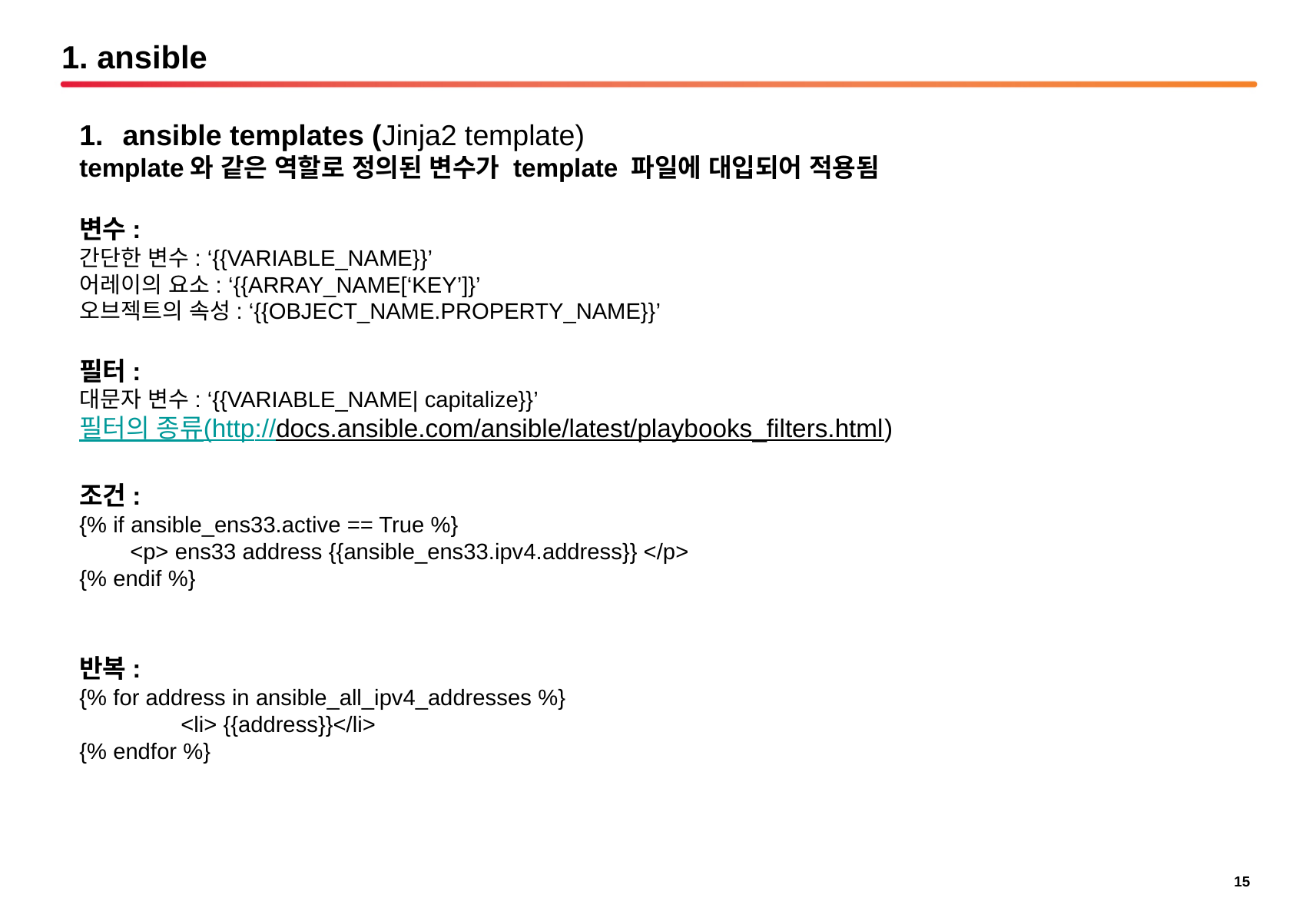

# 1. ansible
ansible templates (Jinja2 template)
template와 같은 역할로 정의된 변수가 template 파일에 대입되어 적용됨

변수:
간단한 변수: ‘{{VARIABLE_NAME}}’
어레이의 요소: ‘{{ARRAY_NAME[‘KEY’]}’
오브젝트의 속성: ‘{{OBJECT_NAME.PROPERTY_NAME}}’

필터:
대문자 변수: ‘{{VARIABLE_NAME| capitalize}}’
필터의 종류(http://docs.ansible.com/ansible/latest/playbooks_filters.html)

조건:
{% if ansible_ens33.active == True %}
        <p> ens33 address {{ansible_ens33.ipv4.address}} </p>
{% endif %}

반복:
{% for address in ansible_all_ipv4_addresses %}
                <li> {{address}}</li>
{% endfor %}